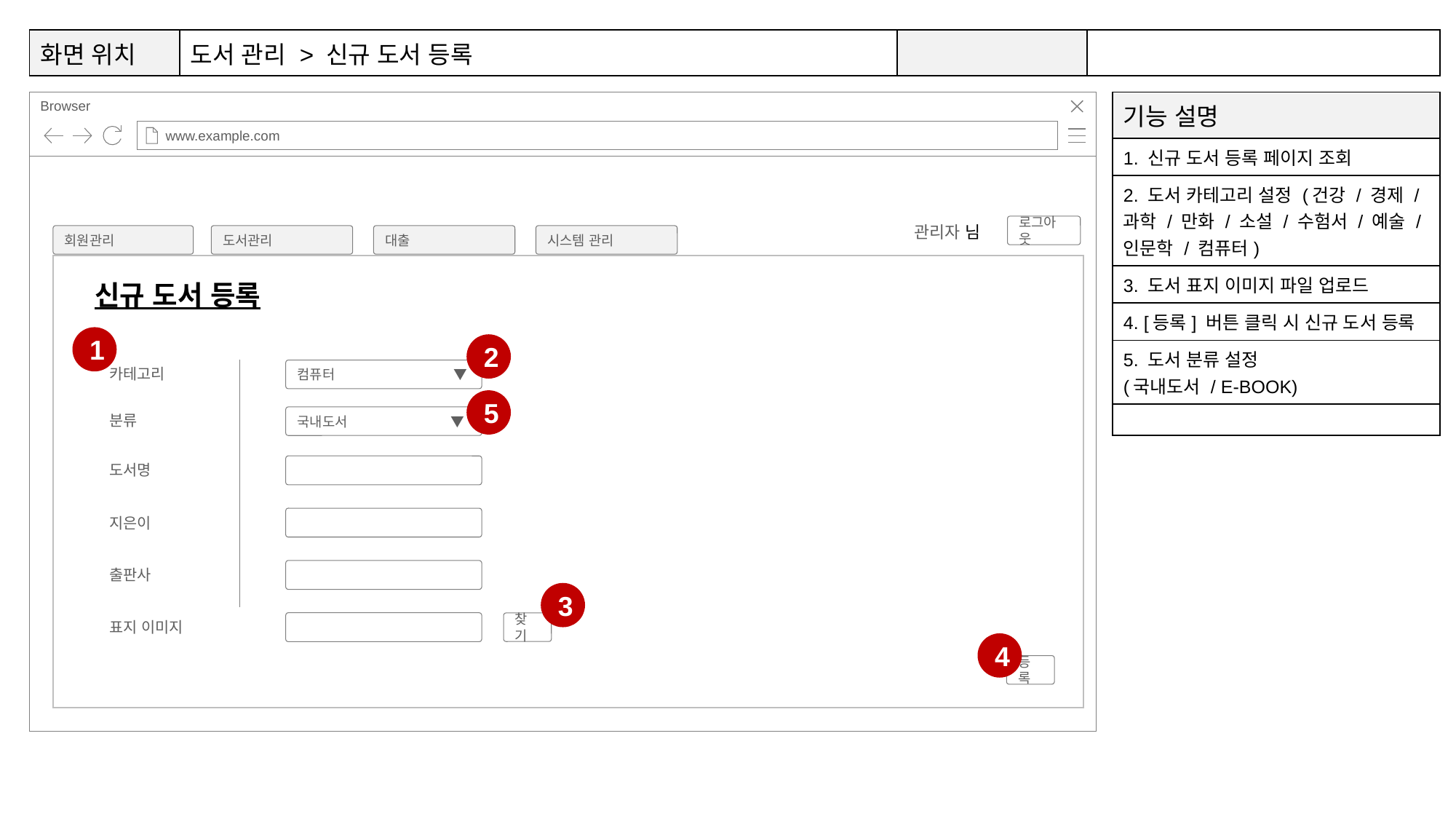

| 화면 위치 | 도서 관리 > 신규 도서 등록 |  |  |
| --- | --- | --- | --- |
8
9
6
7
| 기능 설명 |
| --- |
| 1. 신규 도서 등록 페이지 조회 |
| 2. 도서 카테고리 설정 (건강 / 경제 / 과학 / 만화 / 소설 / 수험서 / 예술 / 인문학 / 컴퓨터) |
| 3. 도서 표지 이미지 파일 업로드 |
| 4. [등록] 버튼 클릭 시 신규 도서 등록 |
| 5. 도서 분류 설정 (국내도서 / E-BOOK) |
|  |
관리자 님
로그아웃
시스템 관리
회원관리
도서관리
대출

신규 도서 등록
1
2
카테고리
컴퓨터                               ▼
5
분류
국내도서                           ▼
도서명

지은이

출판사

3
표지 이미지

찾기
4
등록